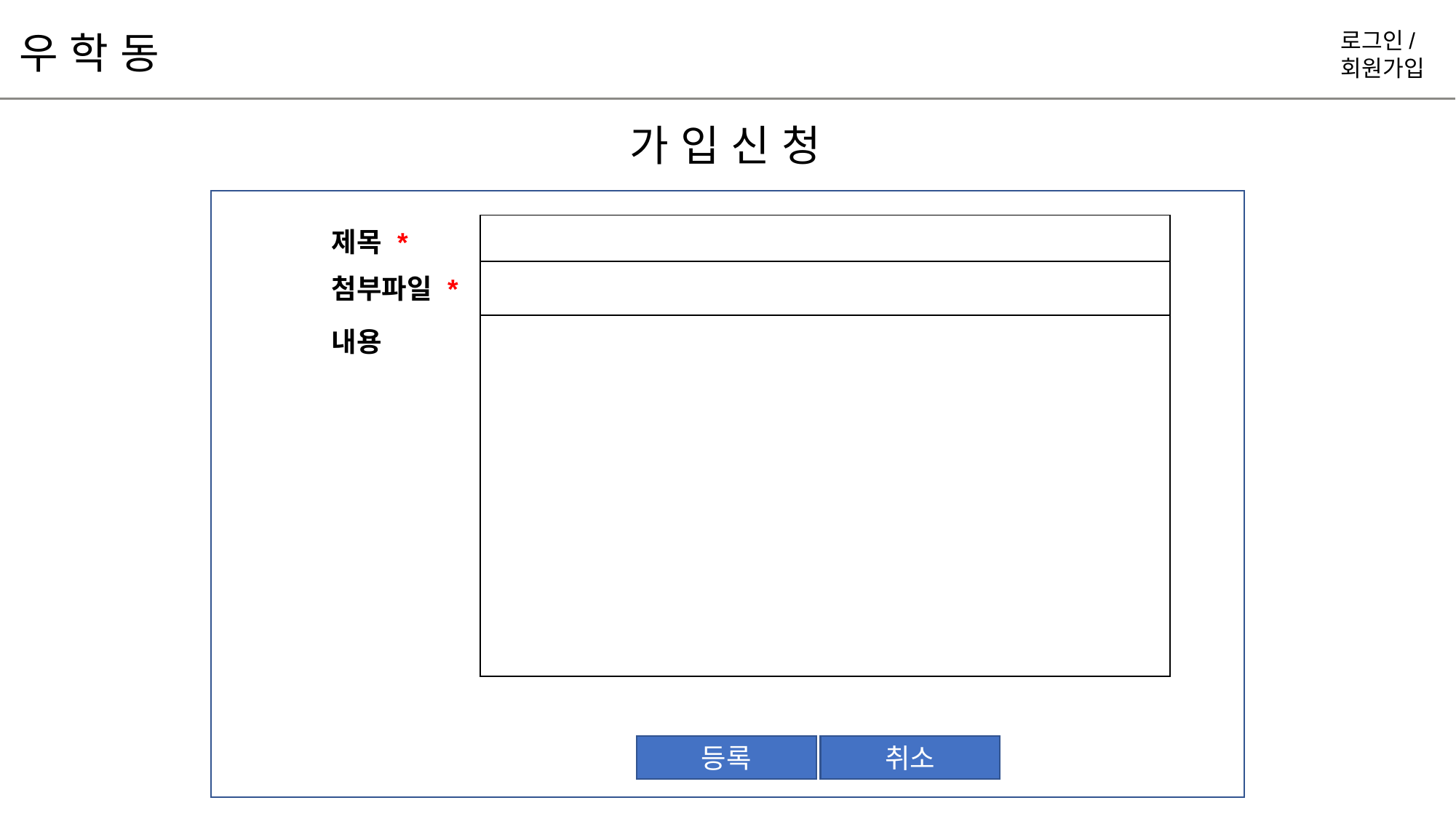

우 학 동
로그인/
회원가입
가 입 신 청

| 제목 \* |  |
| --- | --- |
| 첨부파일 \* |  |
| 내용 |  |
등록
취소